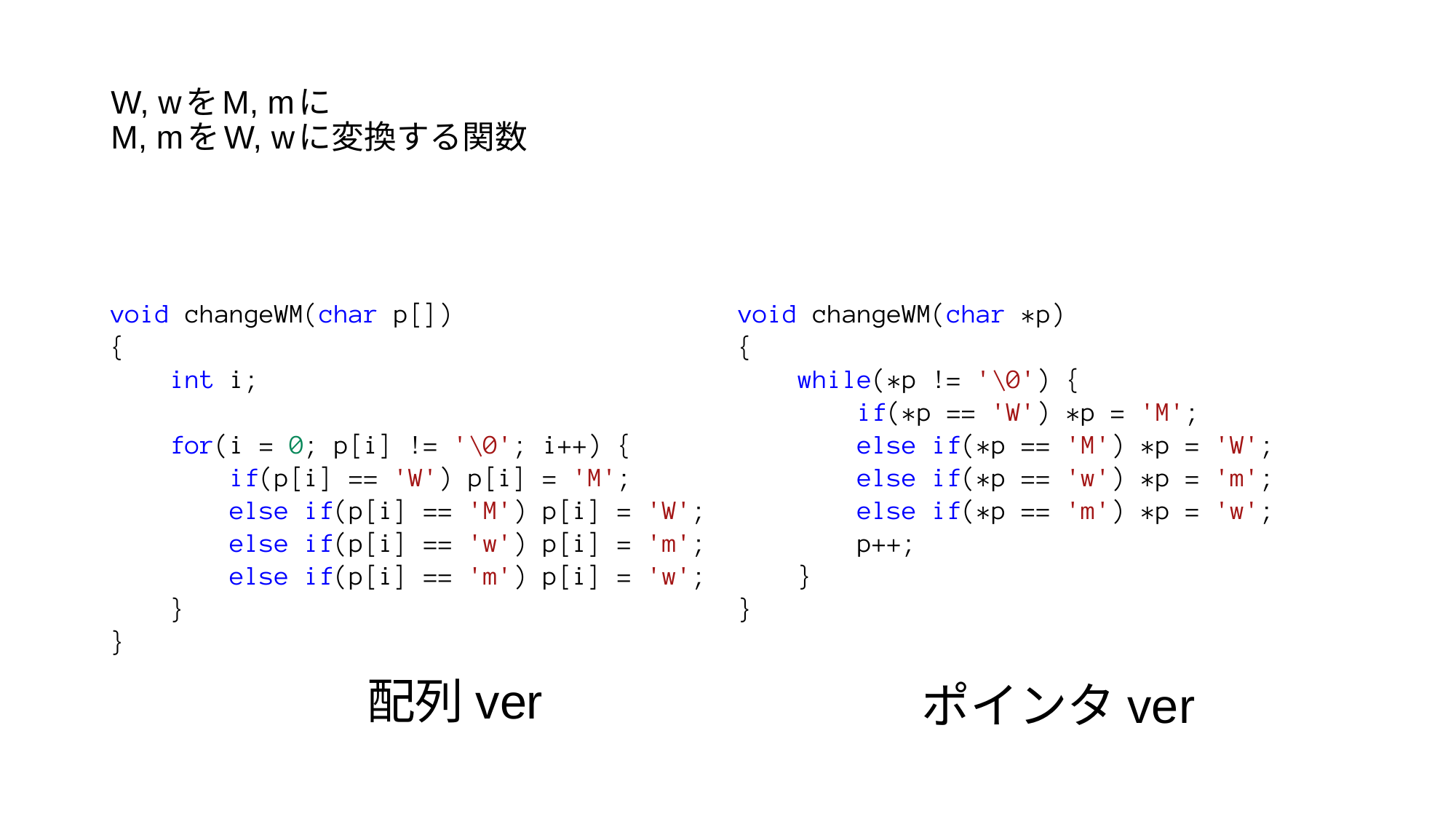

# W, wをM, mに M, mをW, wに変換する関数
void changeWM(char p[])
{
    int i;
    for(i = 0; p[i] != '\0'; i++) {
        if(p[i] == 'W') p[i] = 'M';
        else if(p[i] == 'M') p[i] = 'W';
        else if(p[i] == 'w') p[i] = 'm';
        else if(p[i] == 'm') p[i] = 'w';
    }
}
void changeWM(char *p)
{
    while(*p != '\0') {
        if(*p == 'W') *p = 'M';
        else if(*p == 'M') *p = 'W';
        else if(*p == 'w') *p = 'm';
        else if(*p == 'm') *p = 'w';
        p++;
    }
}
配列ver
ポインタver